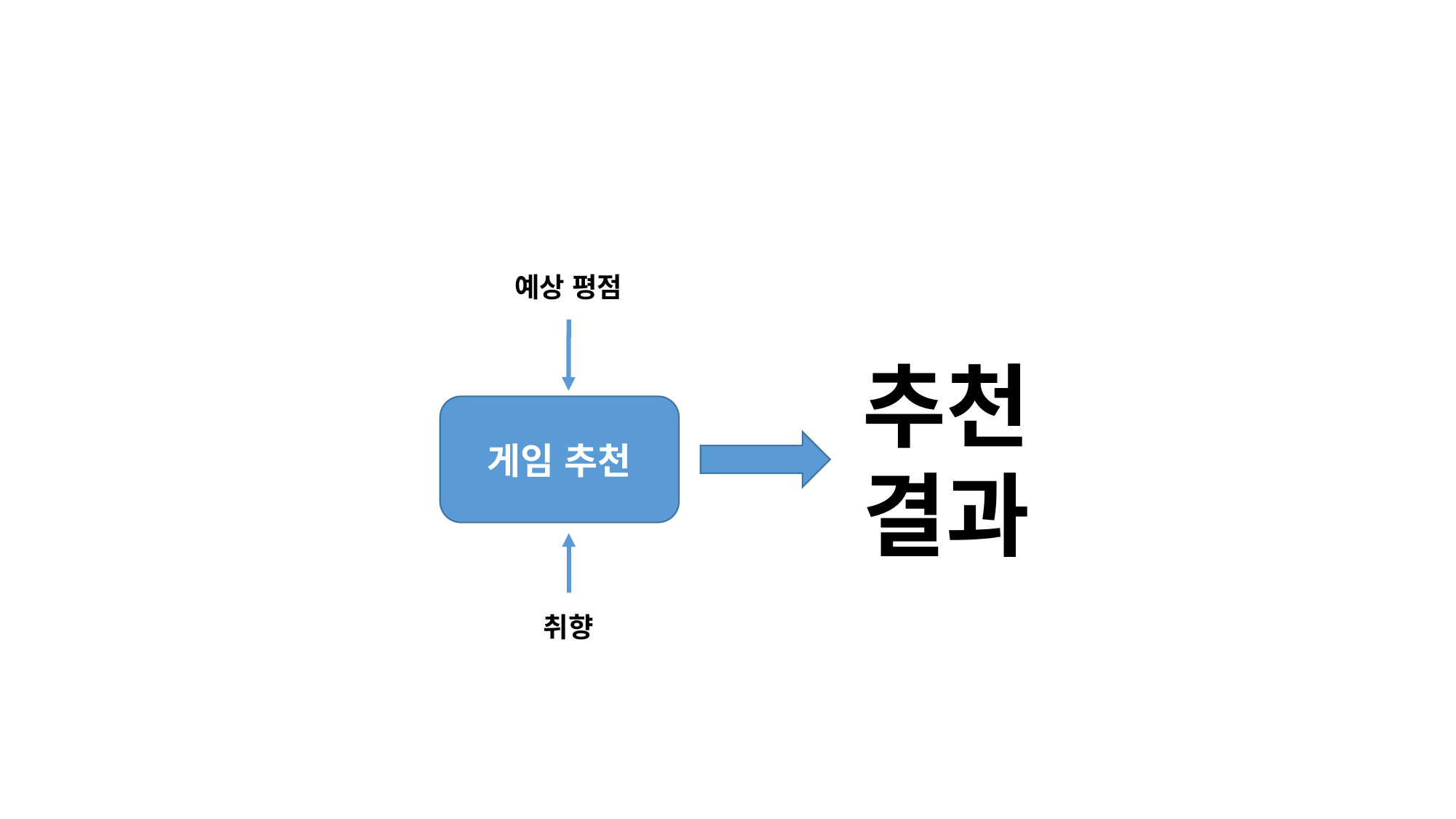

예상 평점
추천 결과
게임 추천

취향